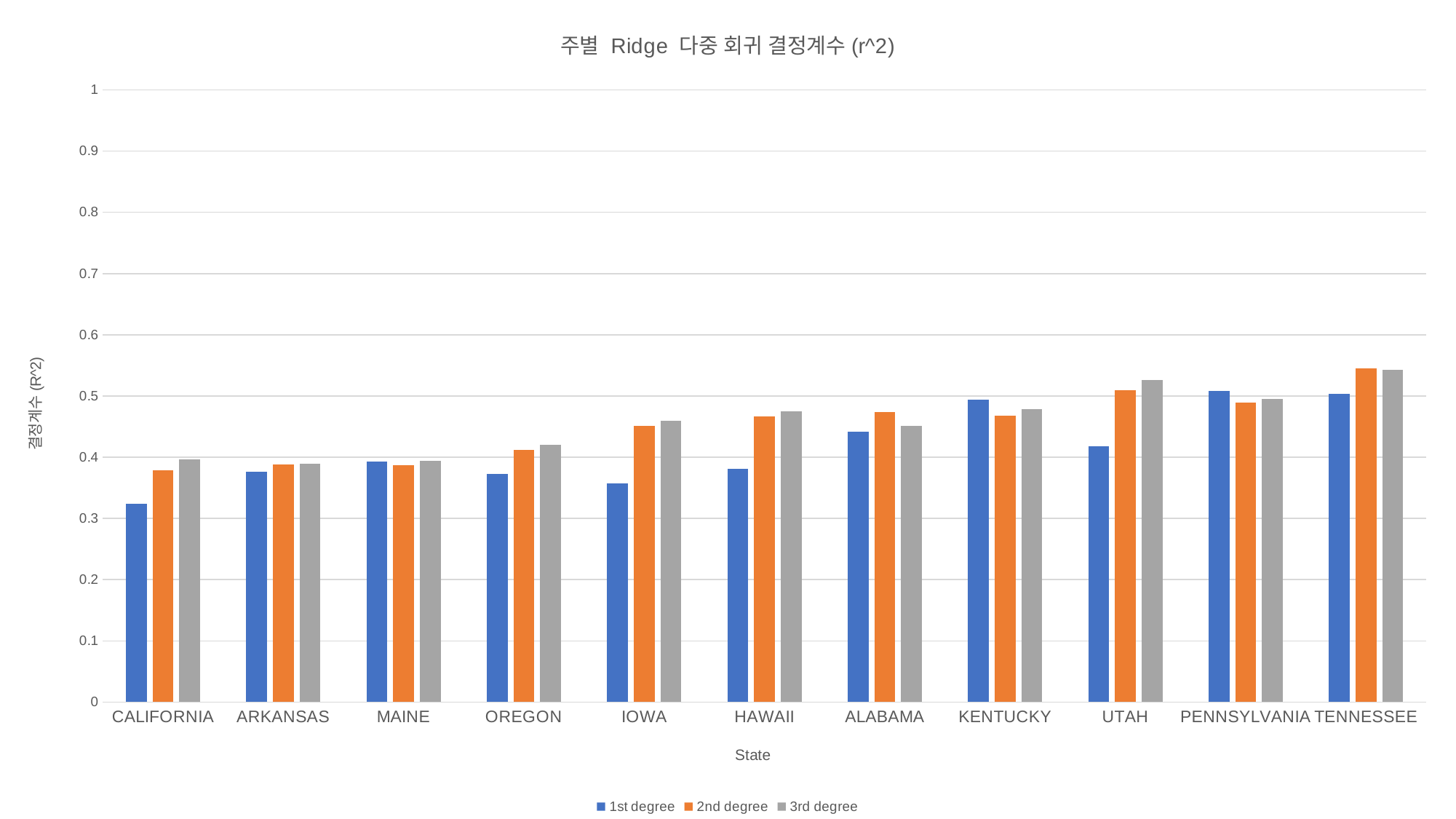

### Chart: 주별 Ridge 다중 회귀 결정계수(r^2)

| Category | 1st degree | 2nd degree | 3rd degree |
|---|---|---|---|
| CALIFORNIA | 0.324183382821384 | 0.378103422329527 | 0.396235939563264 |
| ARKANSAS | 0.376024914688092 | 0.388740220431865 | 0.389844828639547 |
| MAINE | 0.393073323393726 | 0.386557581507448 | 0.393912099020804 |
| OREGON | 0.37276608540954 | 0.411906107737628 | 0.420284748899198 |
| IOWA | 0.357164512239896 | 0.451751202151123 | 0.459152366996924 |
| HAWAII | 0.380647092618608 | 0.466891491173215 | 0.474899706606377 |
| ALABAMA | 0.441699990440372 | 0.473246543260444 | 0.451363622139525 |
| KENTUCKY | 0.494036819184507 | 0.468249238817096 | 0.478097117615042 |
| UTAH | 0.417685066844444 | 0.509526701154553 | 0.52606481520457 |
| PENNSYLVANIA | 0.507922949620442 | 0.488991269721122 | 0.495625660381817 |
| TENNESSEE | 0.50299138657151 | 0.545466779642011 | 0.542272074469384 |